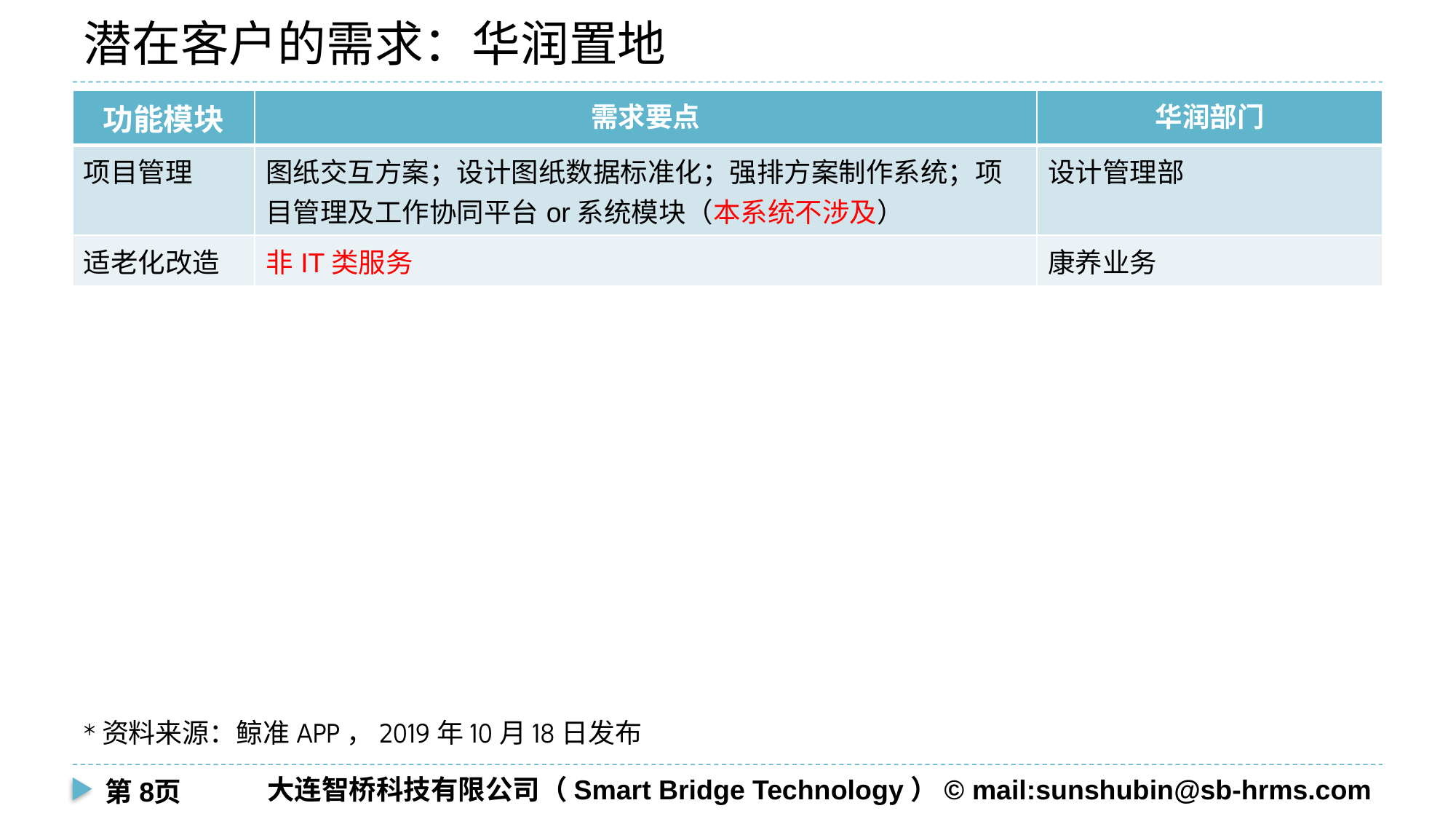

# 潜在客户的需求：华润置地
| 功能模块 | 需求要点 | 华润部门 |
| --- | --- | --- |
| 项目管理 | 图纸交互方案；设计图纸数据标准化；强排方案制作系统；项目管理及工作协同平台or系统模块（本系统不涉及） | 设计管理部 |
| 适老化改造 | 非IT类服务 | 康养业务 |
*资料来源：鲸准APP，2019年10月18日发布
第8页